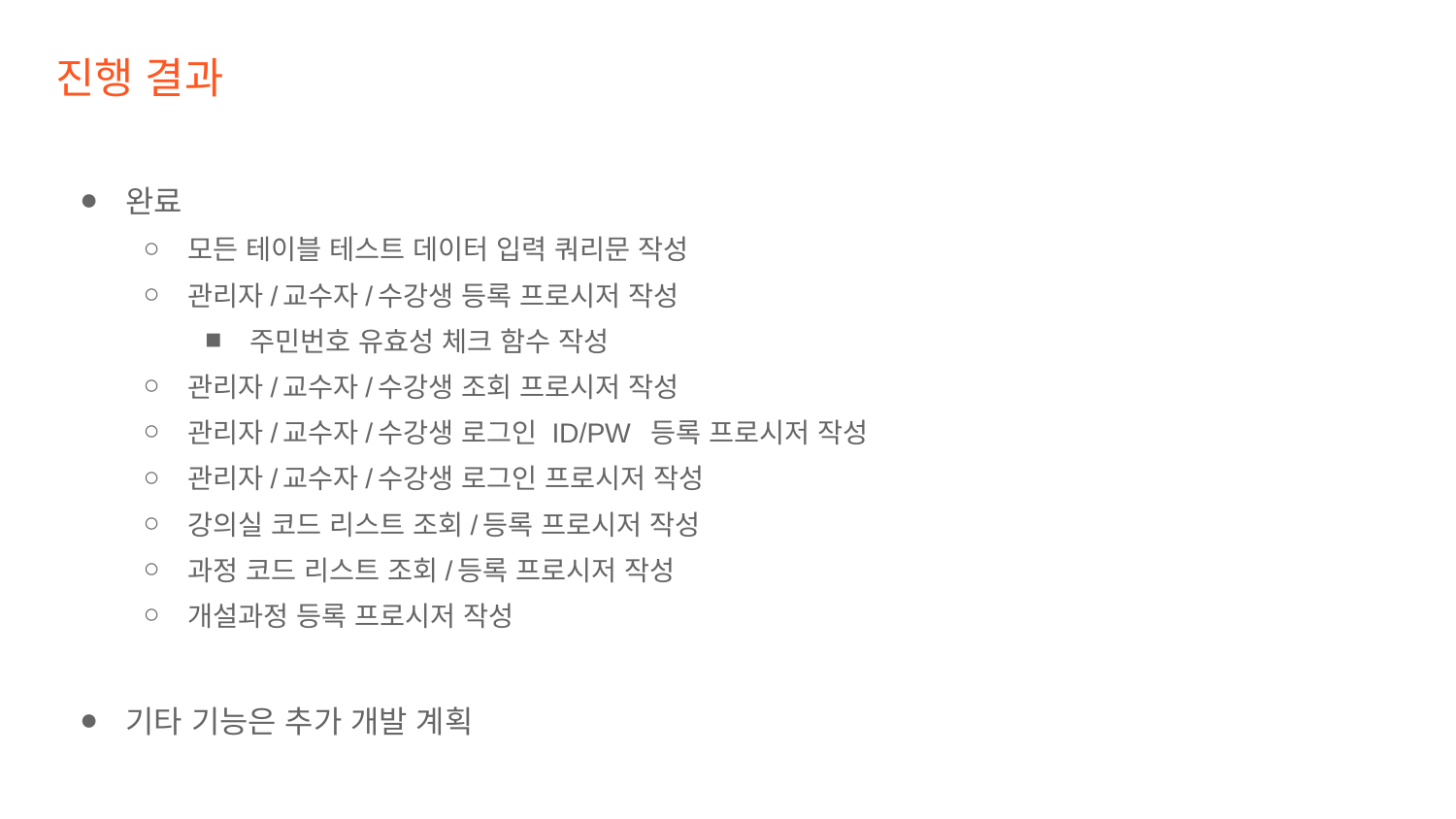

# 진행 결과
완료
모든 테이블 테스트 데이터 입력 쿼리문 작성
관리자/교수자/수강생 등록 프로시저 작성
주민번호 유효성 체크 함수 작성
관리자/교수자/수강생 조회 프로시저 작성
관리자/교수자/수강생 로그인 ID/PW  등록 프로시저 작성
관리자/교수자/수강생 로그인 프로시저 작성
강의실 코드 리스트 조회/등록 프로시저 작성
과정 코드 리스트 조회/등록 프로시저 작성
개설과정 등록 프로시저 작성

기타 기능은 추가 개발 계획